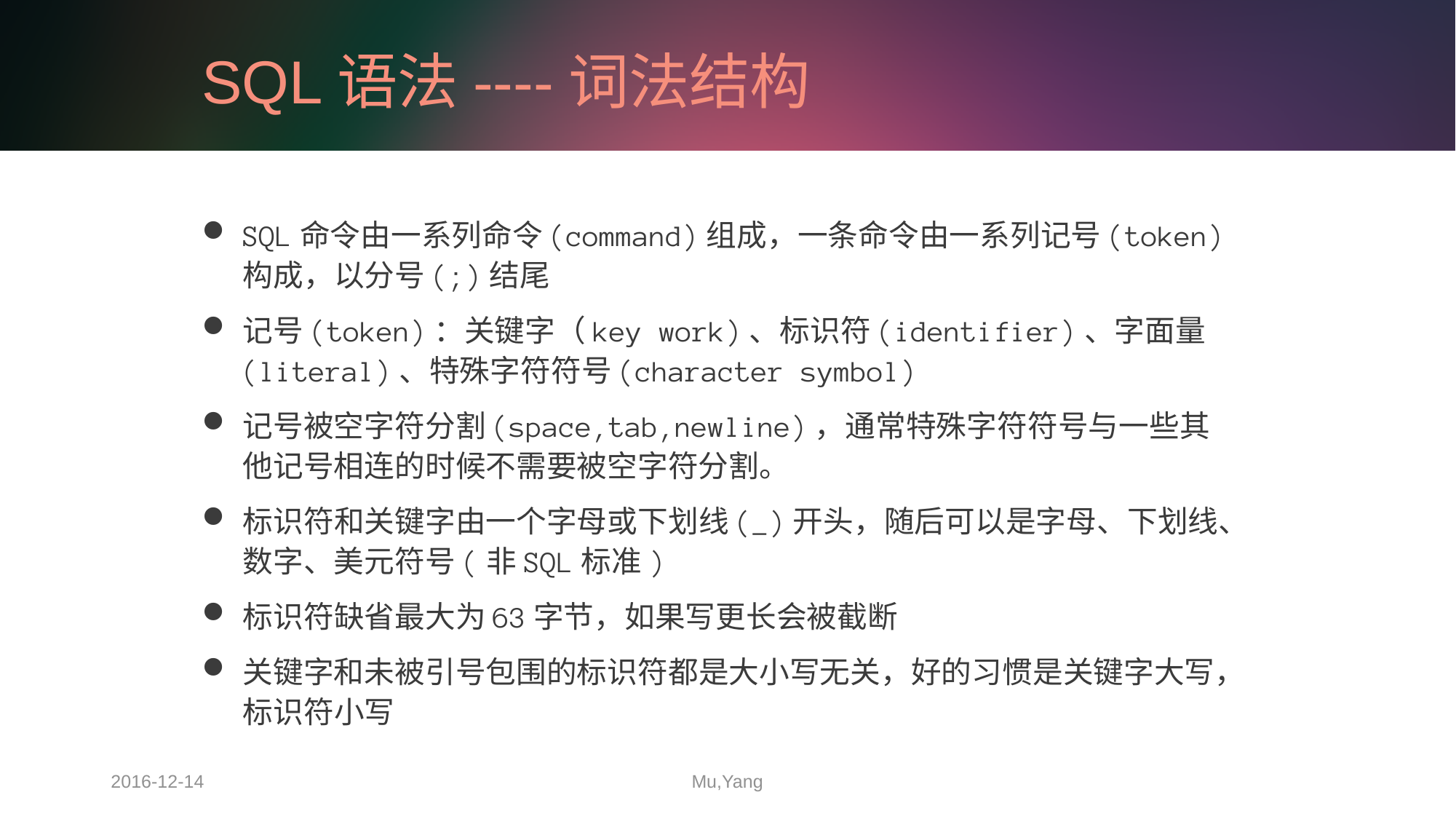

# SQL语法----词法结构
SQL命令由一系列命令(command)组成，一条命令由一系列记号(token)构成，以分号(;)结尾
记号(token)：关键字（key work)、标识符(identifier)、字面量(literal)、特殊字符符号(character symbol)
记号被空字符分割(space,tab,newline)，通常特殊字符符号与一些其他记号相连的时候不需要被空字符分割。
标识符和关键字由一个字母或下划线(_)开头，随后可以是字母、下划线、数字、美元符号(非SQL标准)
标识符缺省最大为63字节，如果写更长会被截断
关键字和未被引号包围的标识符都是大小写无关，好的习惯是关键字大写，标识符小写
2016-12-14
Mu,Yang
46